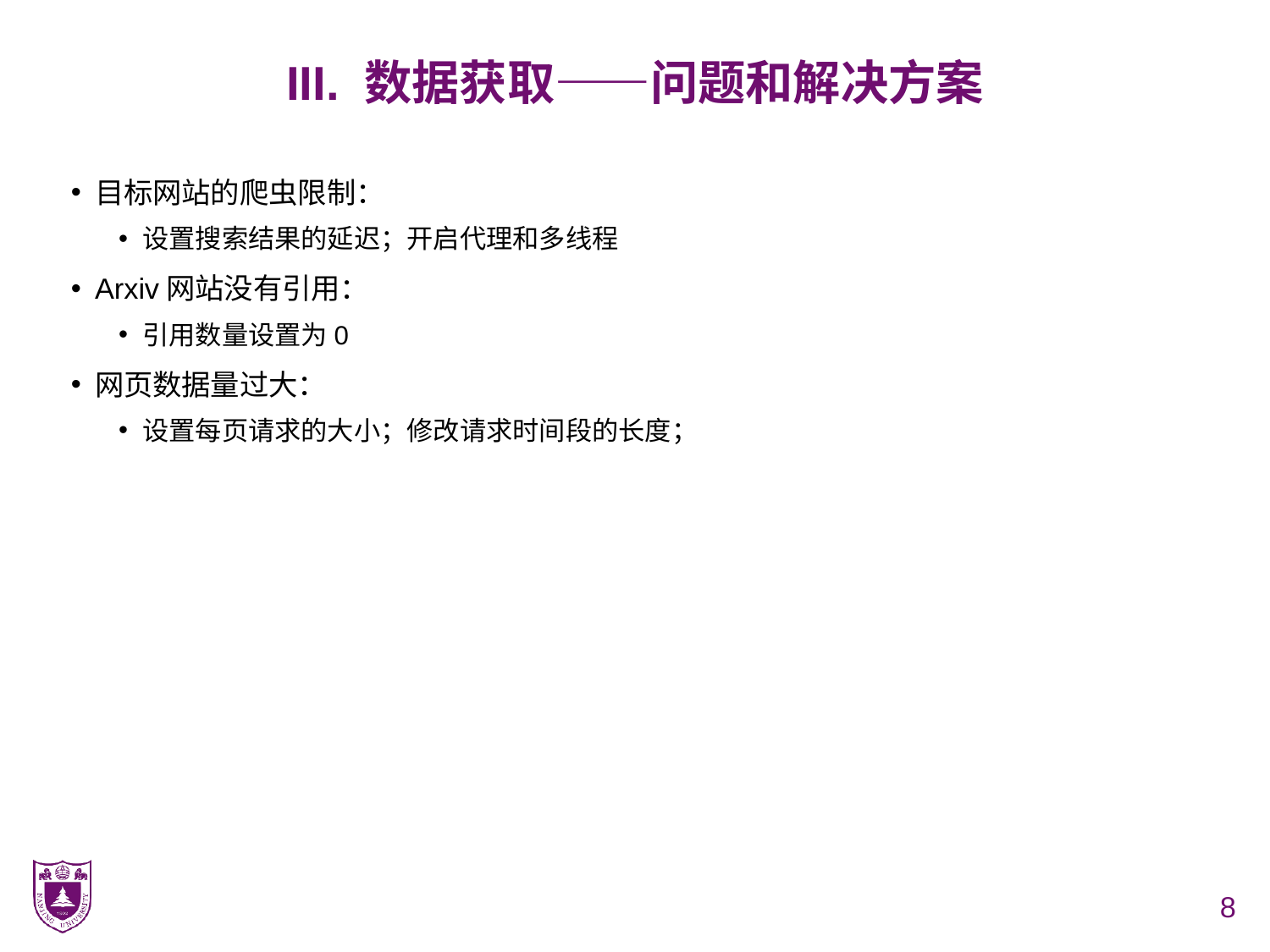

# III. 数据获取——问题和解决方案
目标网站的爬虫限制：
设置搜索结果的延迟；开启代理和多线程
Arxiv网站没有引用：
引用数量设置为0
网页数据量过大：
设置每页请求的大小；修改请求时间段的长度；

8